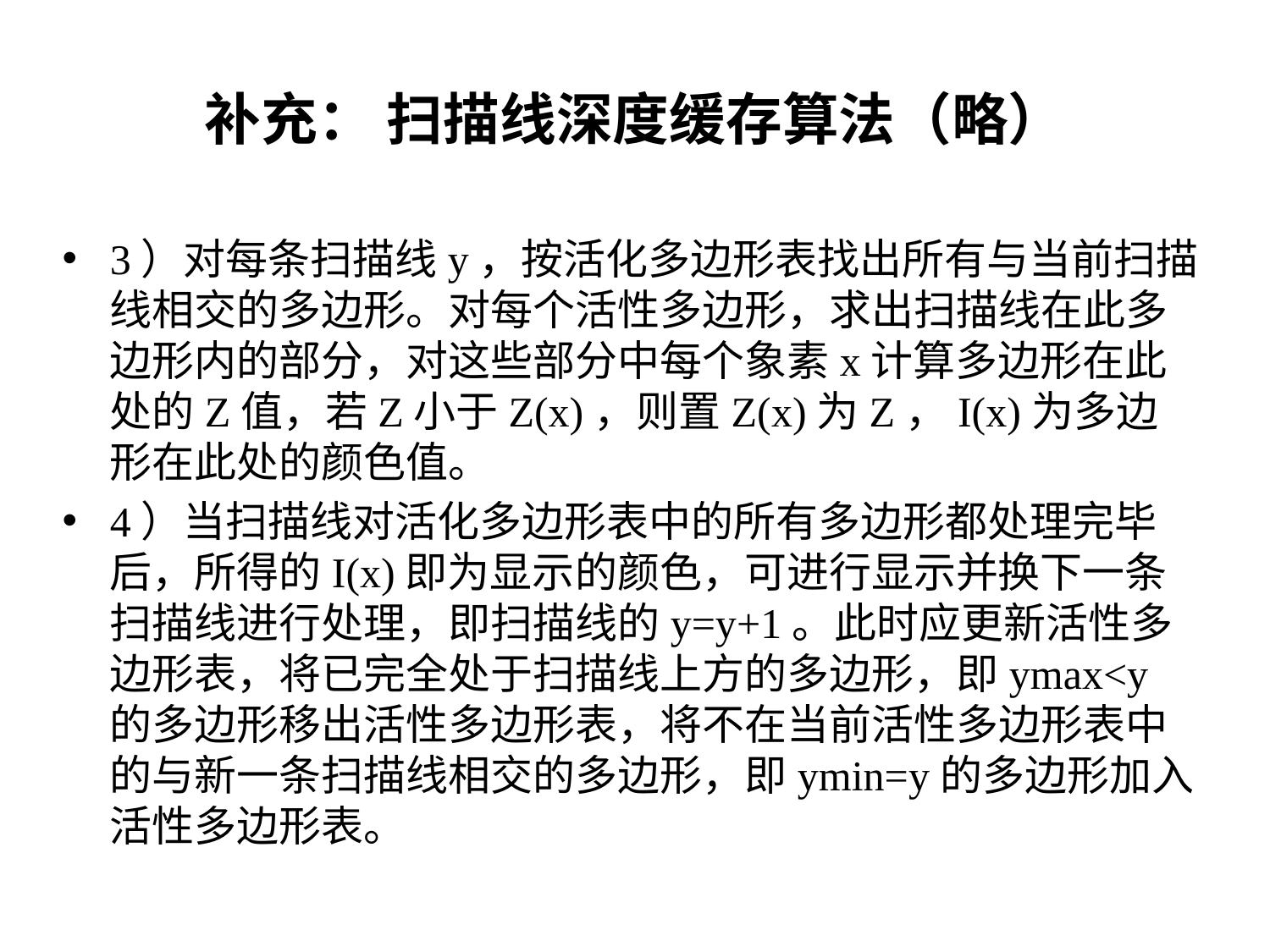

# 补充： 扫描线深度缓存算法（略）
3）对每条扫描线y，按活化多边形表找出所有与当前扫描线相交的多边形。对每个活性多边形，求出扫描线在此多边形内的部分，对这些部分中每个象素x计算多边形在此处的Z值，若Z小于Z(x)，则置Z(x)为Z，I(x)为多边形在此处的颜色值。
4）当扫描线对活化多边形表中的所有多边形都处理完毕后，所得的I(x)即为显示的颜色，可进行显示并换下一条扫描线进行处理，即扫描线的y=y+1。此时应更新活性多边形表，将已完全处于扫描线上方的多边形，即ymax<y的多边形移出活性多边形表，将不在当前活性多边形表中的与新一条扫描线相交的多边形，即ymin=y的多边形加入活性多边形表。